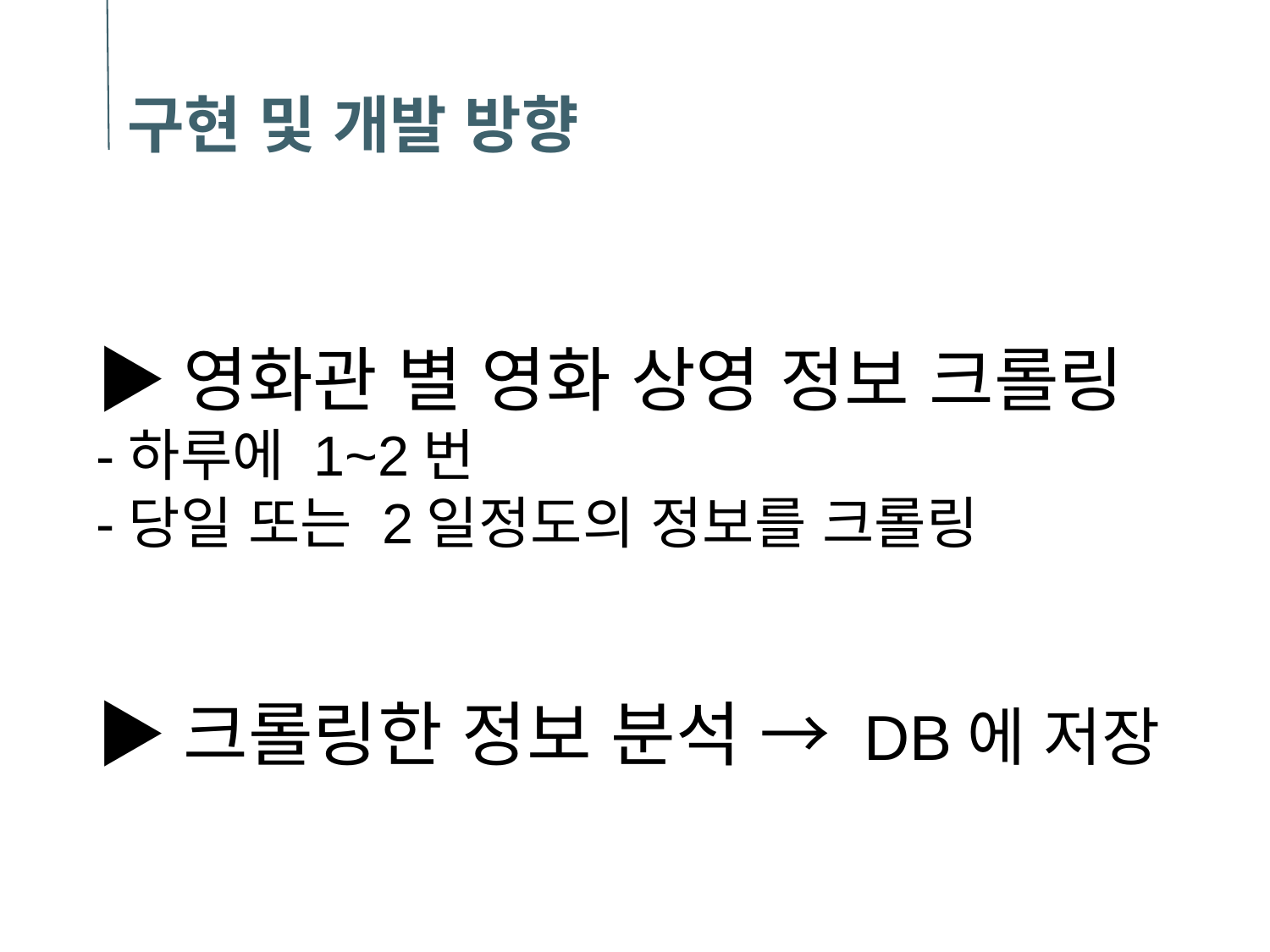

구현 및 개발 방향

▶영화관 별 영화 상영 정보 크롤링
-하루에 1~2번
-당일 또는 2일정도의 정보를 크롤링

▶크롤링한 정보 분석 → DB에 저장

00 ▼ 시 00 ▼ 분